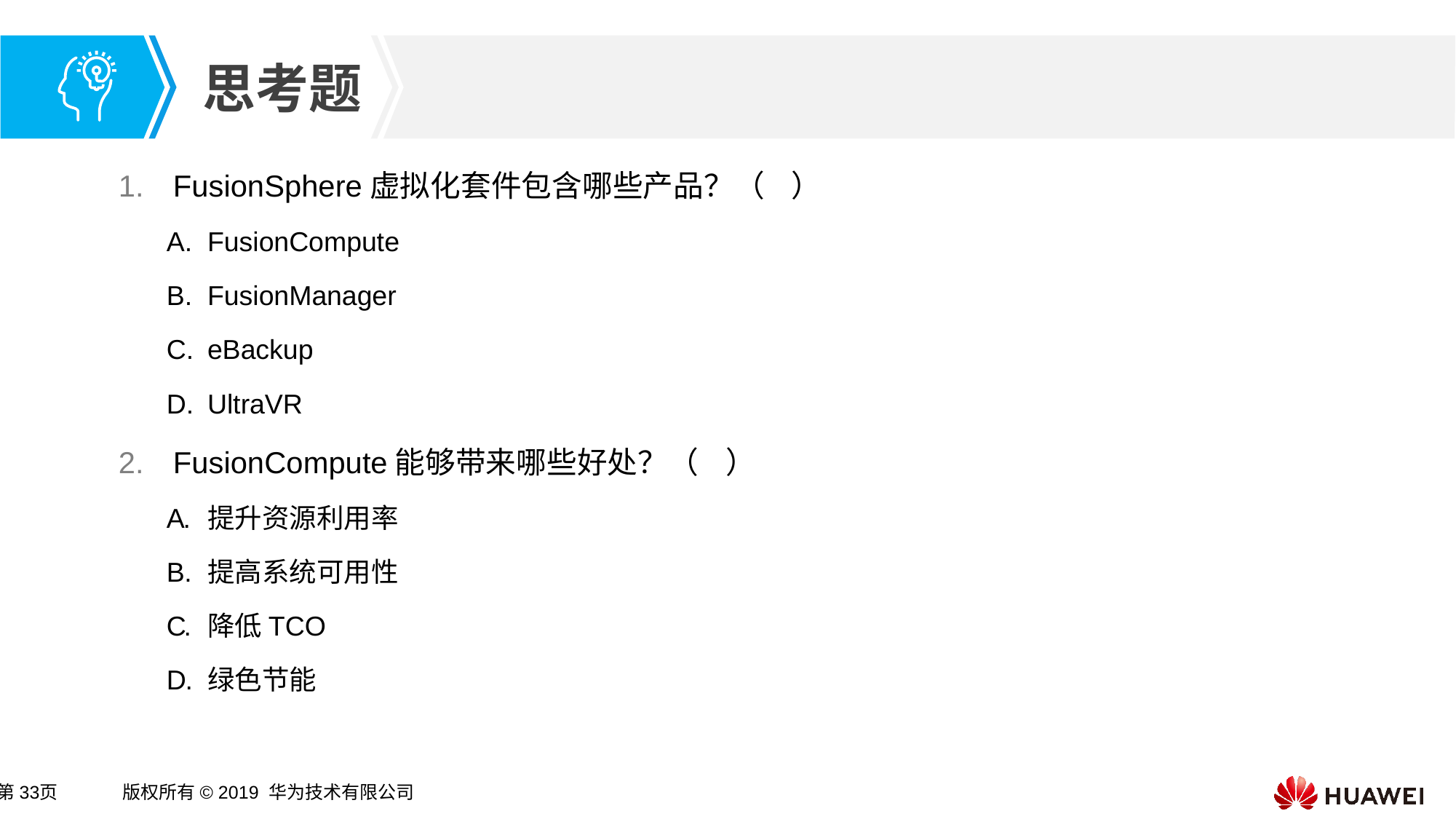

FusionSphere虚拟化套件包含哪些产品？（    ）
FusionCompute
FusionManager
eBackup
UltraVR
FusionCompute能够带来哪些好处？（    ）
提升资源利用率
提高系统可用性
降低TCO
绿色节能